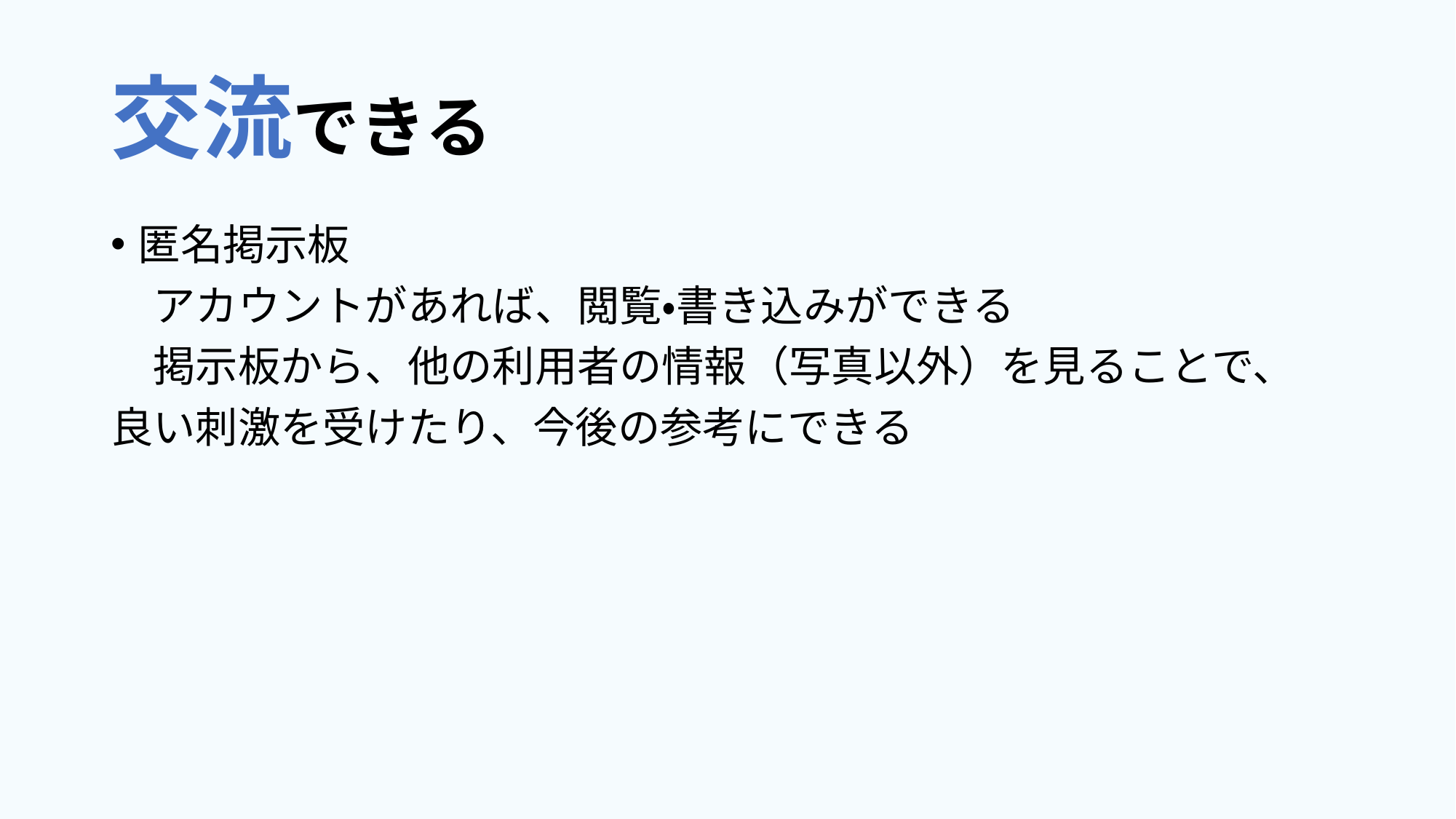

# 交流できる
匿名掲示板
　アカウントがあれば、閲覧・書き込みができる
　掲示板から、他の利用者の情報（写真以外）を見ることで、
良い刺激を受けたり、今後の参考にできる